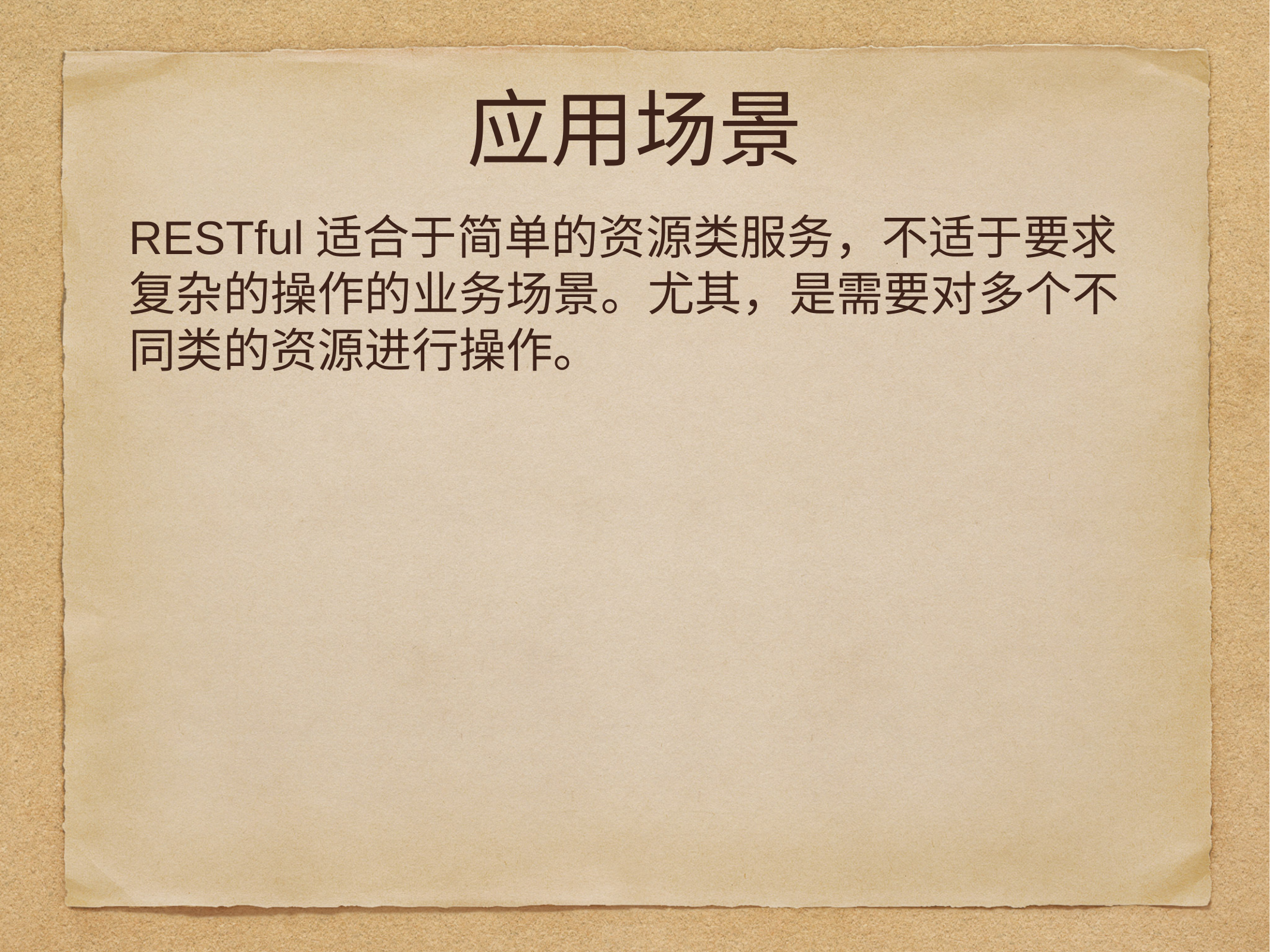

# 应用场景
RESTful适合于简单的资源类服务，不适于要求复杂的操作的业务场景。尤其，是需要对多个不同类的资源进行操作。